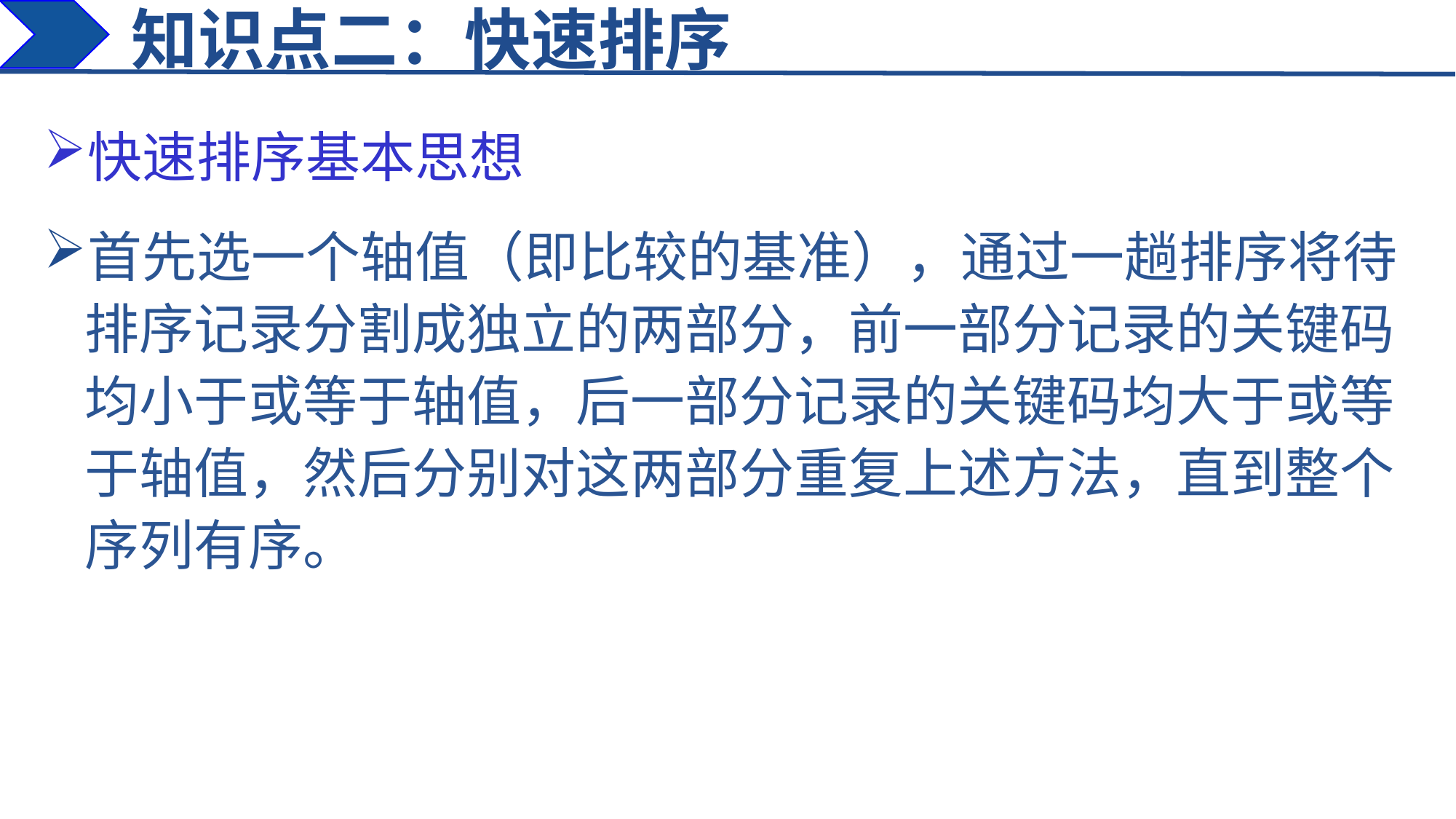

知识点二：快速排序
快速排序基本思想
首先选一个轴值（即比较的基准），通过一趟排序将待排序记录分割成独立的两部分，前一部分记录的关键码均小于或等于轴值，后一部分记录的关键码均大于或等于轴值，然后分别对这两部分重复上述方法，直到整个序列有序。